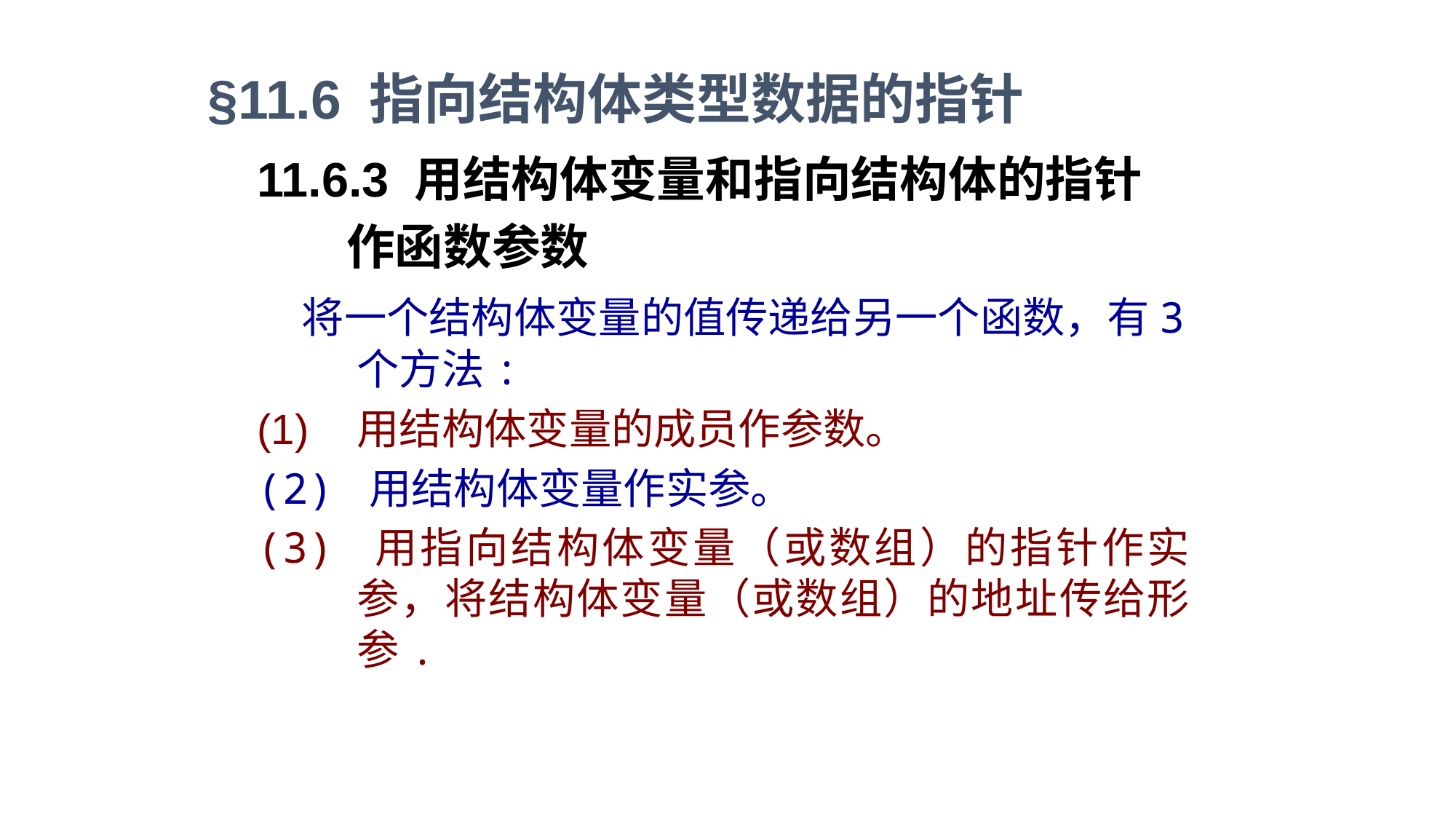

§11.6 指向结构体类型数据的指针
11.6.3 用结构体变量和指向结构体的指针
       作函数参数
   将一个结构体变量的值传递给另一个函数，有3个方法:
用结构体变量的成员作参数。
(2) 用结构体变量作实参。
(3) 用指向结构体变量（或数组）的指针作实参，将结构体变量（或数组）的地址传给形参.